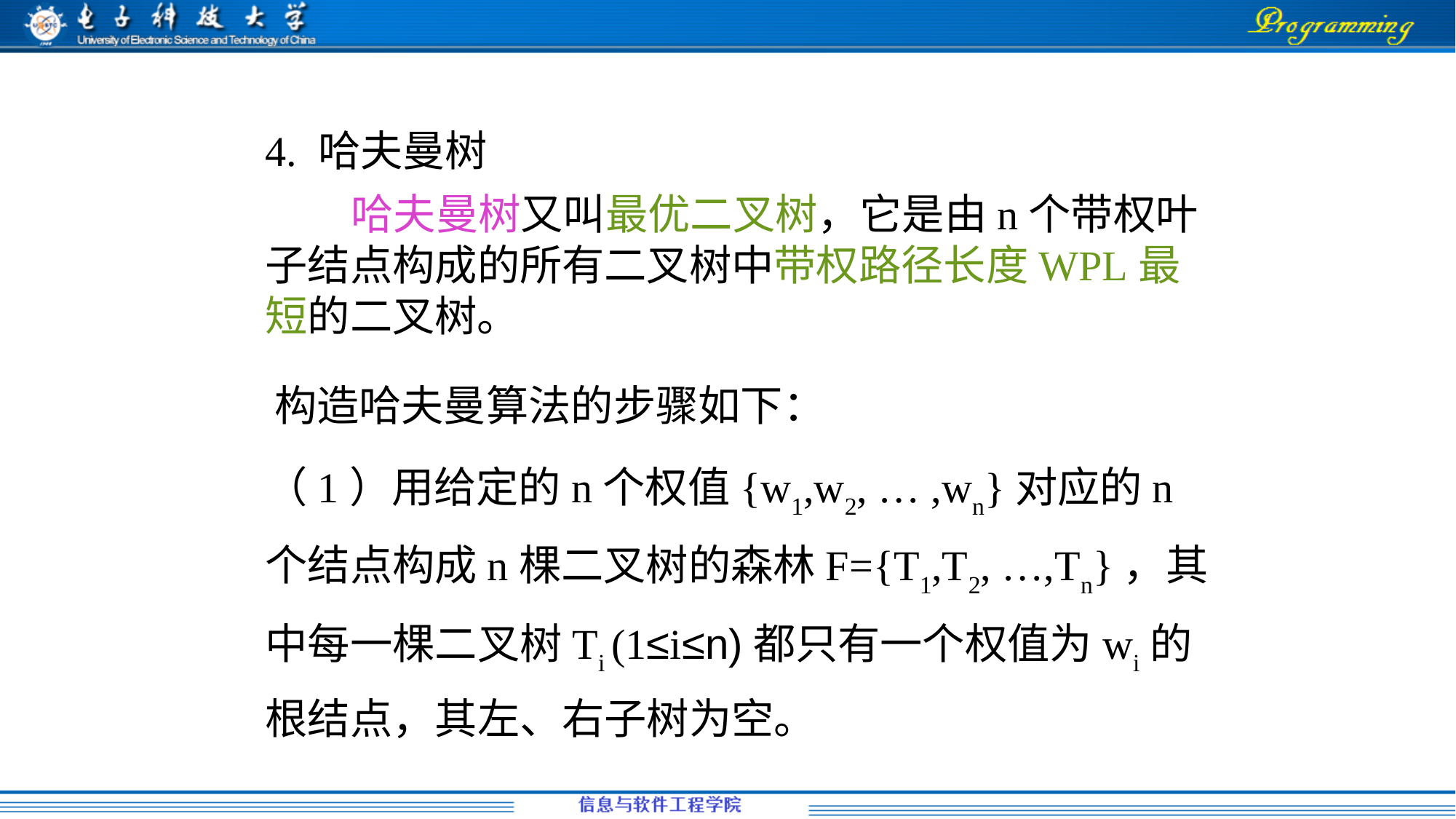

4. 哈夫曼树
        哈夫曼树又叫最优二叉树，它是由n个带权叶子结点构成的所有二叉树中带权路径长度WPL最短的二叉树。
构造哈夫曼算法的步骤如下：
（1）用给定的n个权值{w1,w2, … ,wn}对应的n个结点构成n棵二叉树的森林F={T1,T2, …,Tn}，其中每一棵二叉树Ti (1≤i≤n)都只有一个权值为wi的根结点，其左、右子树为空。